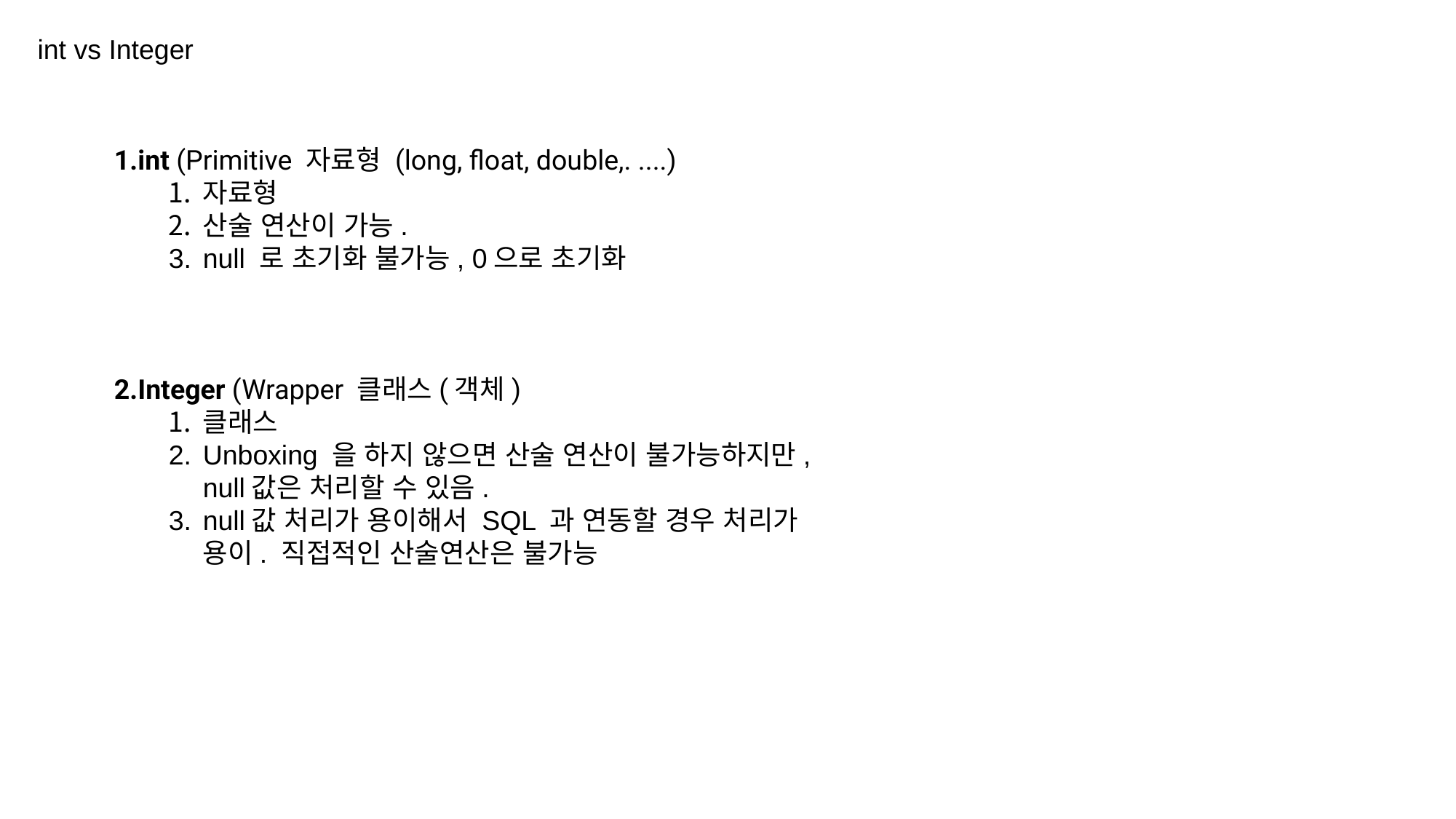

int vs Integer
int (Primitive 자료형 (long, float, double,. ....)
자료형
산술 연산이 가능.
null 로 초기화 불가능, 0으로 초기화

Integer (Wrapper 클래스(객체)
클래스
Unboxing 을 하지 않으면 산술 연산이 불가능하지만, null값은 처리할 수 있음.
null값 처리가 용이해서 SQL 과 연동할 경우 처리가 용이. 직접적인 산술연산은 불가능